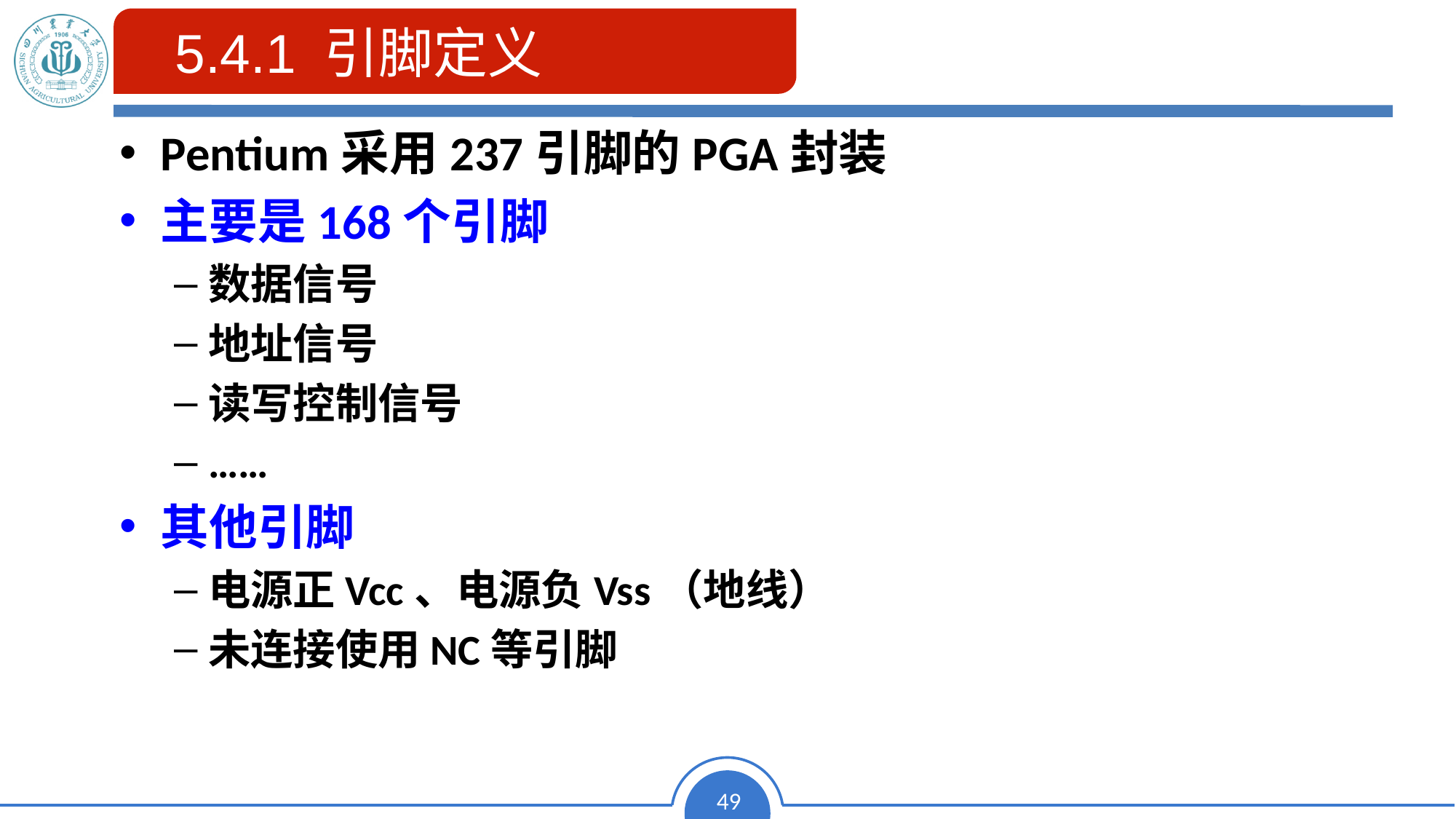

# 5.4.1 引脚定义
   5.4.1 引脚定义
Pentium采用237引脚的PGA封装
主要是168个引脚
数据信号
地址信号
读写控制信号
……
其他引脚
电源正Vcc、电源负Vss（地线）
未连接使用NC等引脚